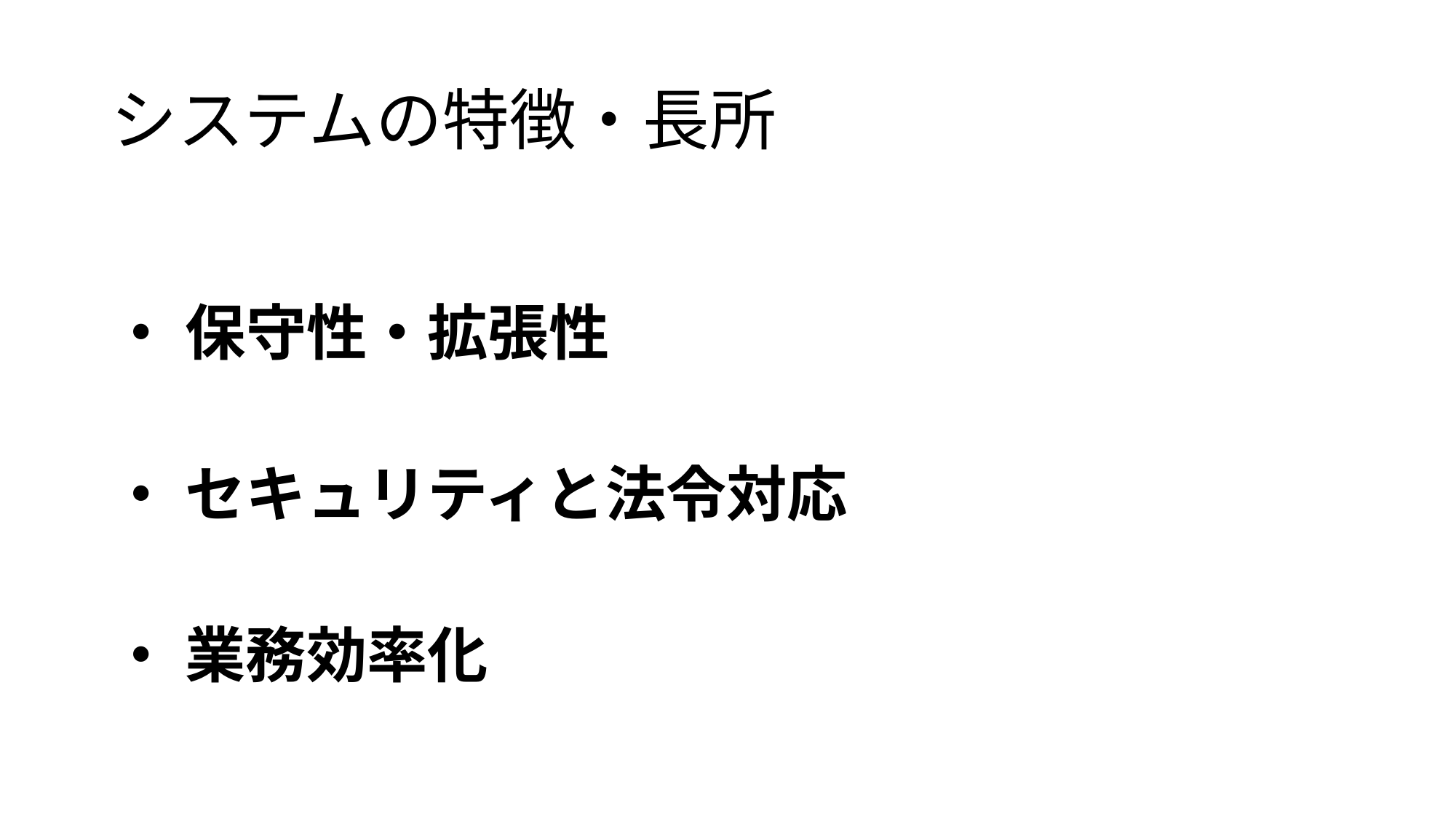

# システムの特徴・長所
・ 保守性・拡張性

・ セキュリティと法令対応

・ 業務効率化